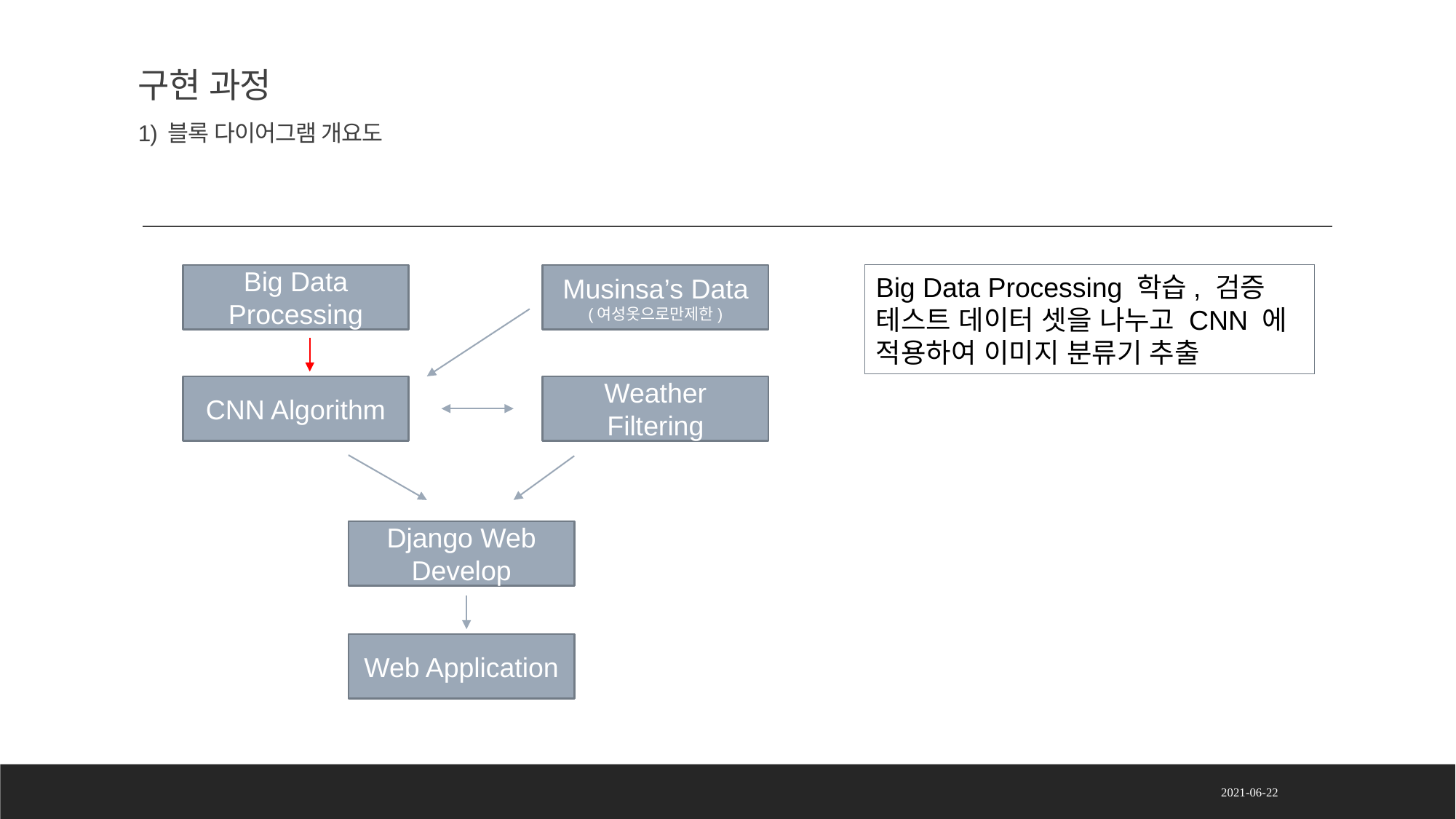

# 구현 과정 1) 블록 다이어그램 개요도
Big Data Processing
Musinsa’s Data
(여성옷으로만제한)
CNN Algorithm
Weather Filtering
Django Web Develop
Web Application
Big Data Processing 학습, 검증 테스트 데이터 셋을 나누고 CNN 에 적용하여 이미지 분류기 추출
2021-06-22